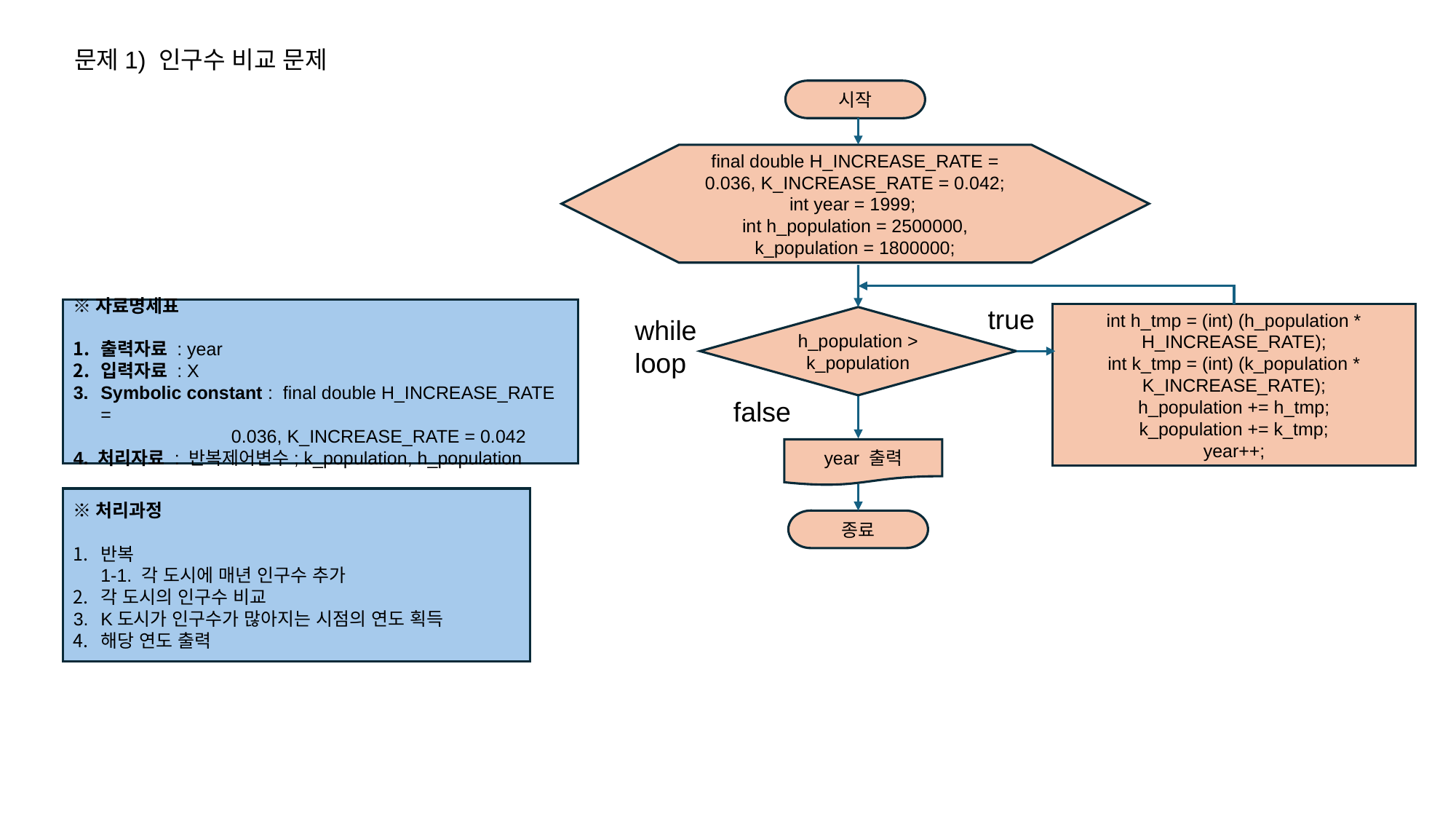

문제1) 인구수 비교 문제
시작
final double H_INCREASE_RATE = 0.036, K_INCREASE_RATE = 0.042;
int year = 1999;
int h_population = 2500000, k_population = 1800000;
true
※자료명세표

출력자료 : year
입력자료 : X
Symbolic constant :  final double H_INCREASE_RATE =
                               0.036, K_INCREASE_RATE = 0.042
4. 처리자료 : 반복제어변수; k_population, h_population
int h_tmp = (int) (h_population * H_INCREASE_RATE);
int k_tmp = (int) (k_population * K_INCREASE_RATE);
h_population += h_tmp;
k_population += k_tmp;
year++;
h_population > k_population
while loop
false
year 출력
※처리과정

반복
1-1. 각 도시에 매년 인구수 추가
각 도시의 인구수 비교
K도시가 인구수가 많아지는 시점의 연도 획득
해당 연도 출력
종료